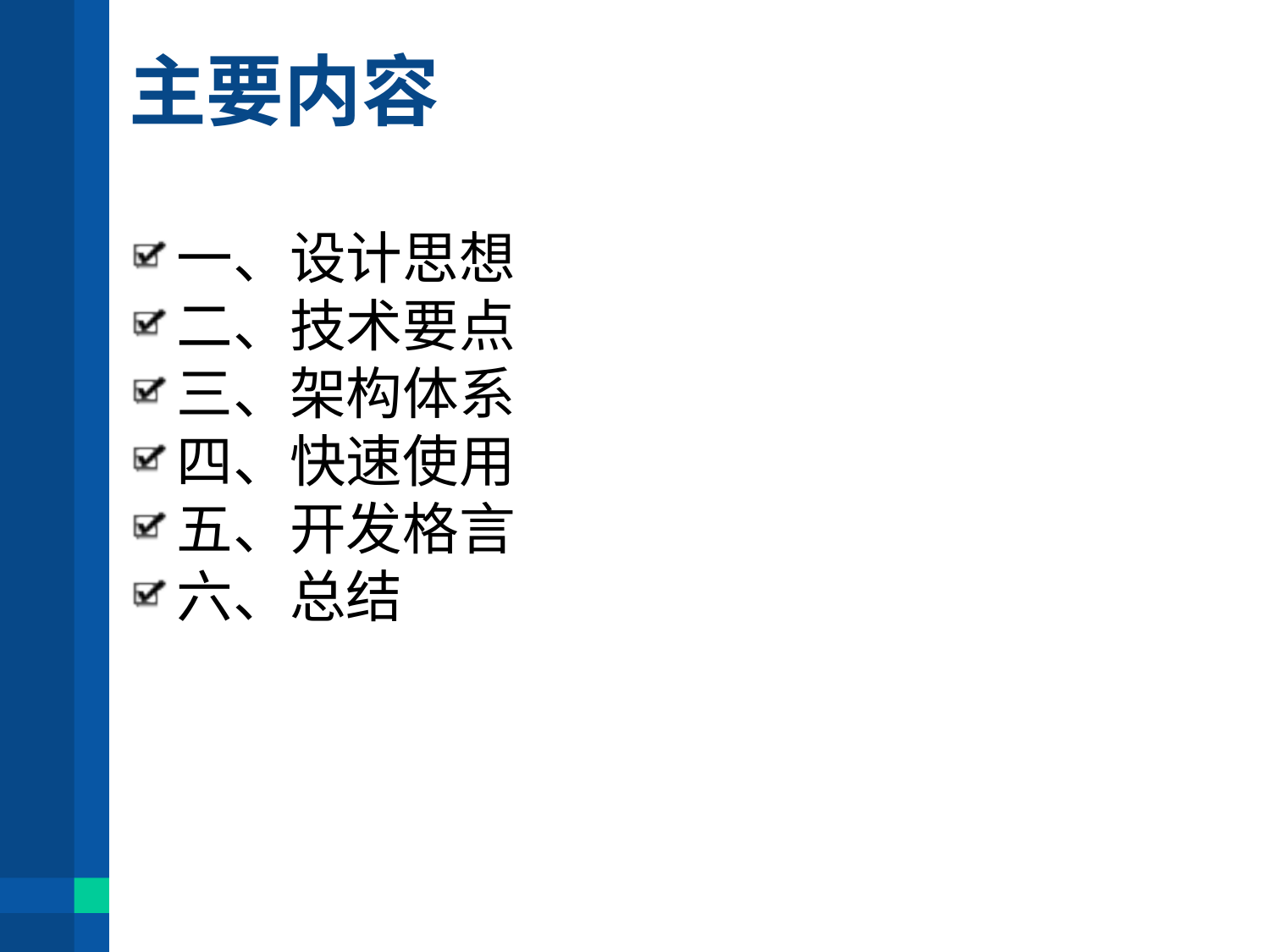

# 主要内容
一、设计思想
二、技术要点
三、架构体系
四、快速使用
五、开发格言
六、总结